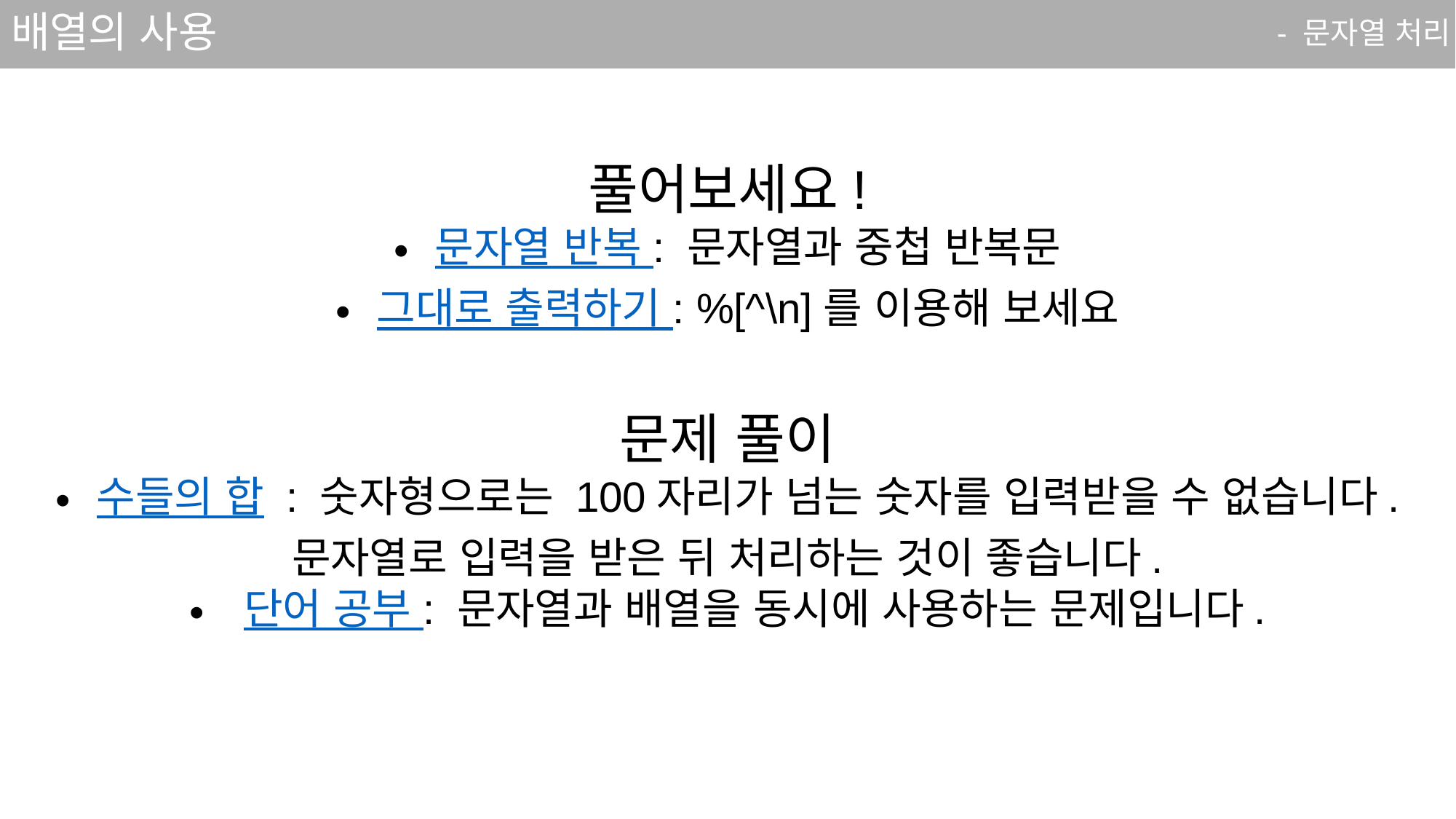

# 배열의 사용
- 문자열 처리
풀어보세요!
문자열 반복 : 문자열과 중첩 반복문
그대로 출력하기 : %[^\n]를 이용해 보세요
문제 풀이
수들의 합 : 숫자형으로는 100자리가 넘는 숫자를 입력받을 수 없습니다.
문자열로 입력을 받은 뒤 처리하는 것이 좋습니다.
단어 공부 : 문자열과 배열을 동시에 사용하는 문제입니다.